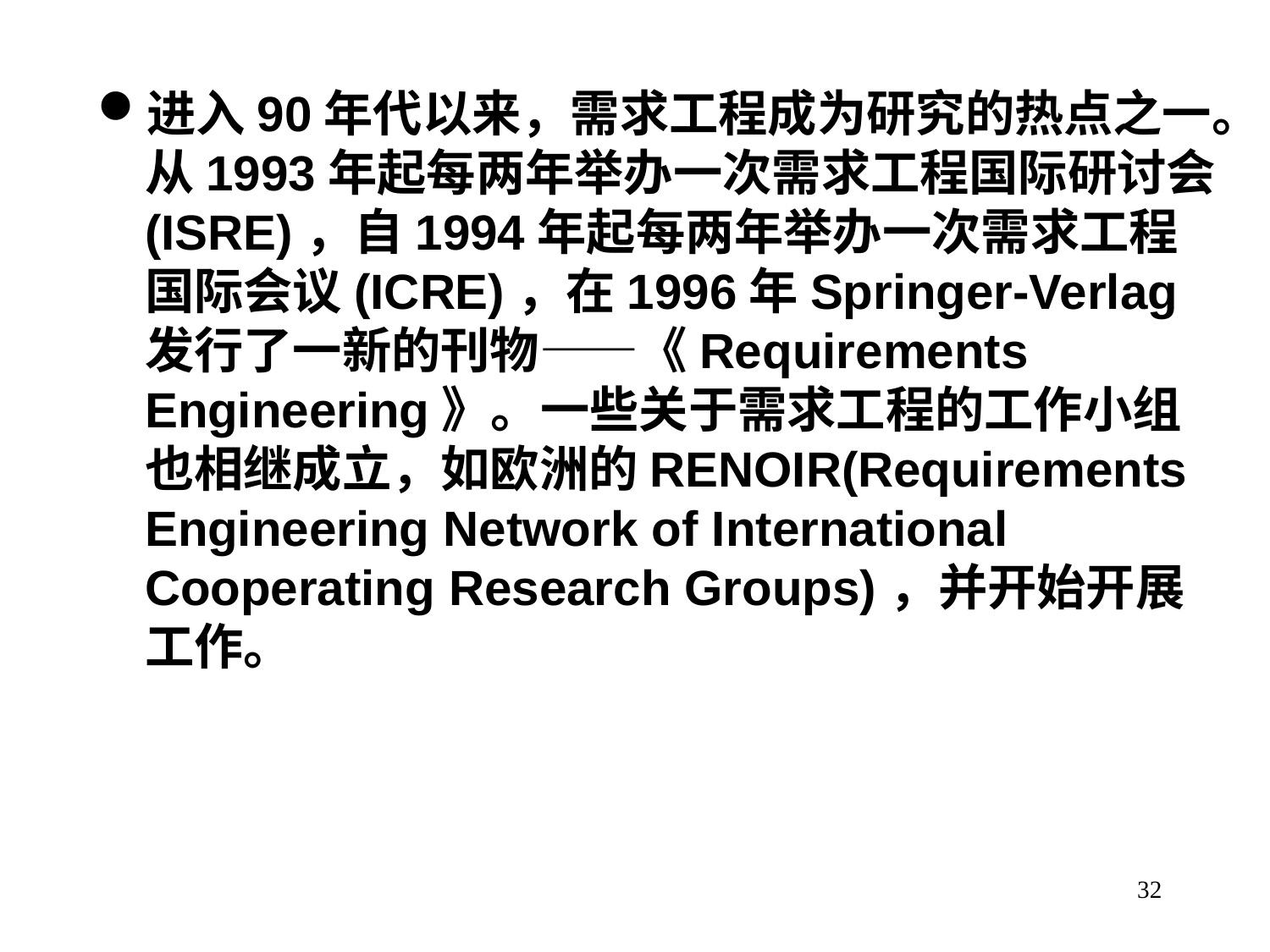

# 进入90年代以来，需求工程成为研究的热点之一。从1993年起每两年举办一次需求工程国际研讨会(ISRE)，自1994年起每两年举办一次需求工程国际会议(ICRE)，在1996年Springer-Verlag发行了一新的刊物——《Requirements Engineering》。一些关于需求工程的工作小组也相继成立，如欧洲的RENOIR(Requirements Engineering Network of International Cooperating Research Groups)，并开始开展工作。

32